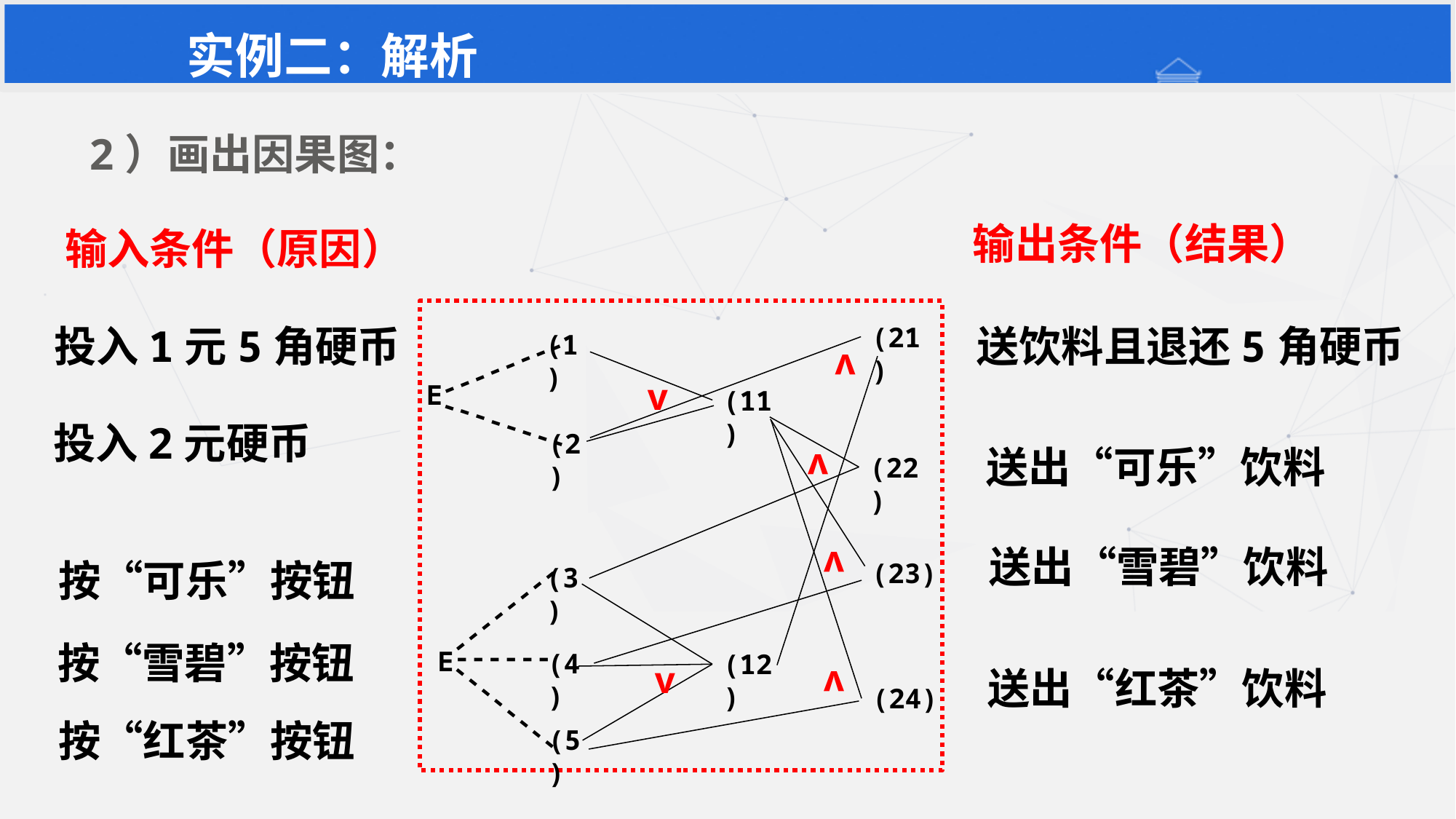

实例二：解析
2）画出因果图：

输出条件（结果）
输入条件（原因）

送饮料且退还5角硬币
投入1元5角硬币
(21)
(1)
--------
v
v
E
(11)
--------
(2)
v
(22)
v
(23)
(3)
--------
------
E
(4)
(12)
v
v
(24)
--------
(5)
投入2元硬币
送出“可乐”饮料
送出“雪碧”饮料
按“可乐”按钮
按“雪碧”按钮
送出“红茶”饮料
按“红茶”按钮